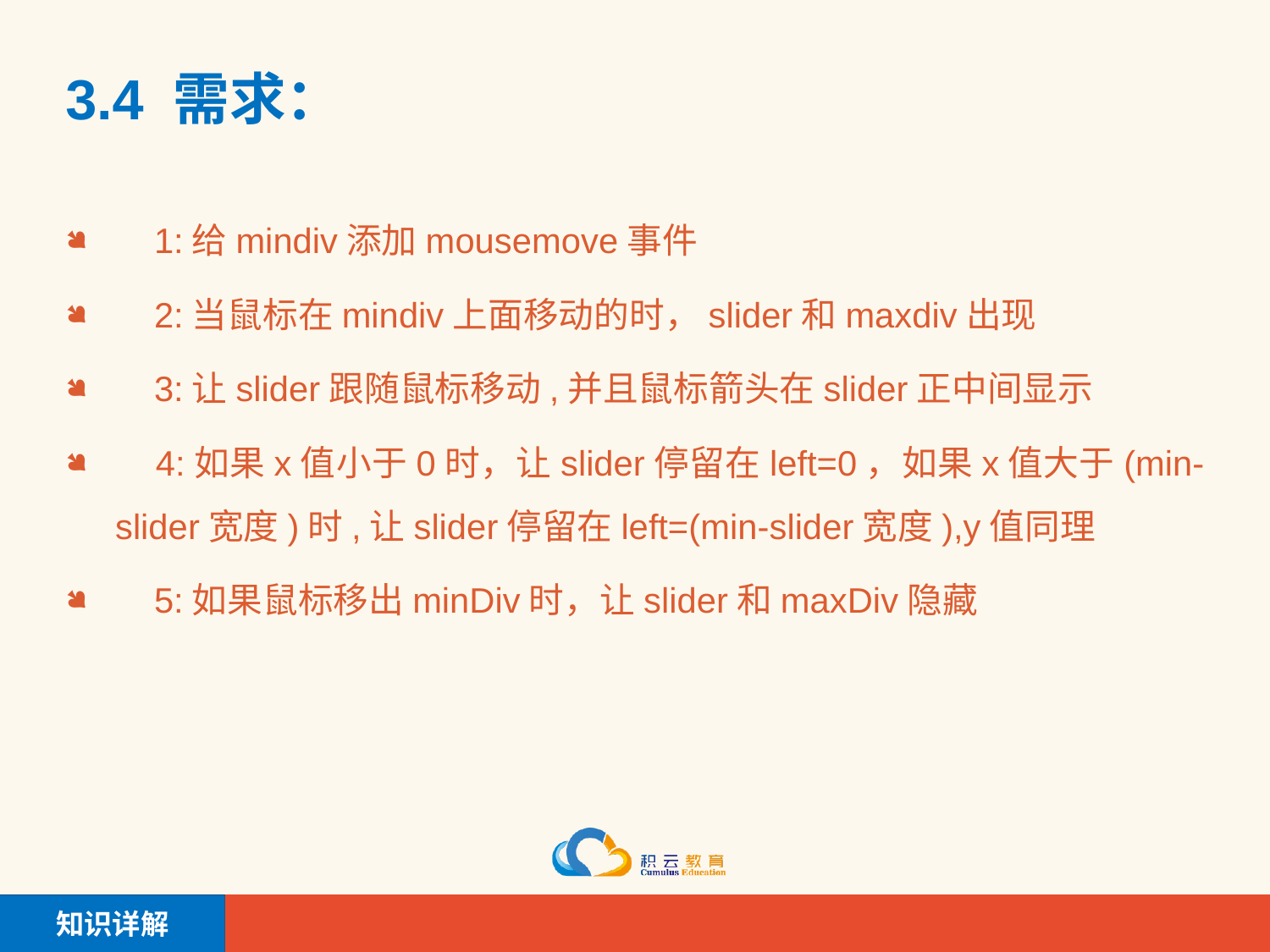

# 3.4 需求：

    1:给mindiv添加mousemove事件
    2:当鼠标在mindiv上面移动的时，slider和maxdiv出现
    3:让slider跟随鼠标移动,并且鼠标箭头在slider正中间显示
    4:如果x值小于0时，让slider停留在left=0，如果x值大于(min-slider宽度)时,让slider停留在left=(min-slider宽度),y值同理
    5:如果鼠标移出minDiv时，让slider和maxDiv隐藏